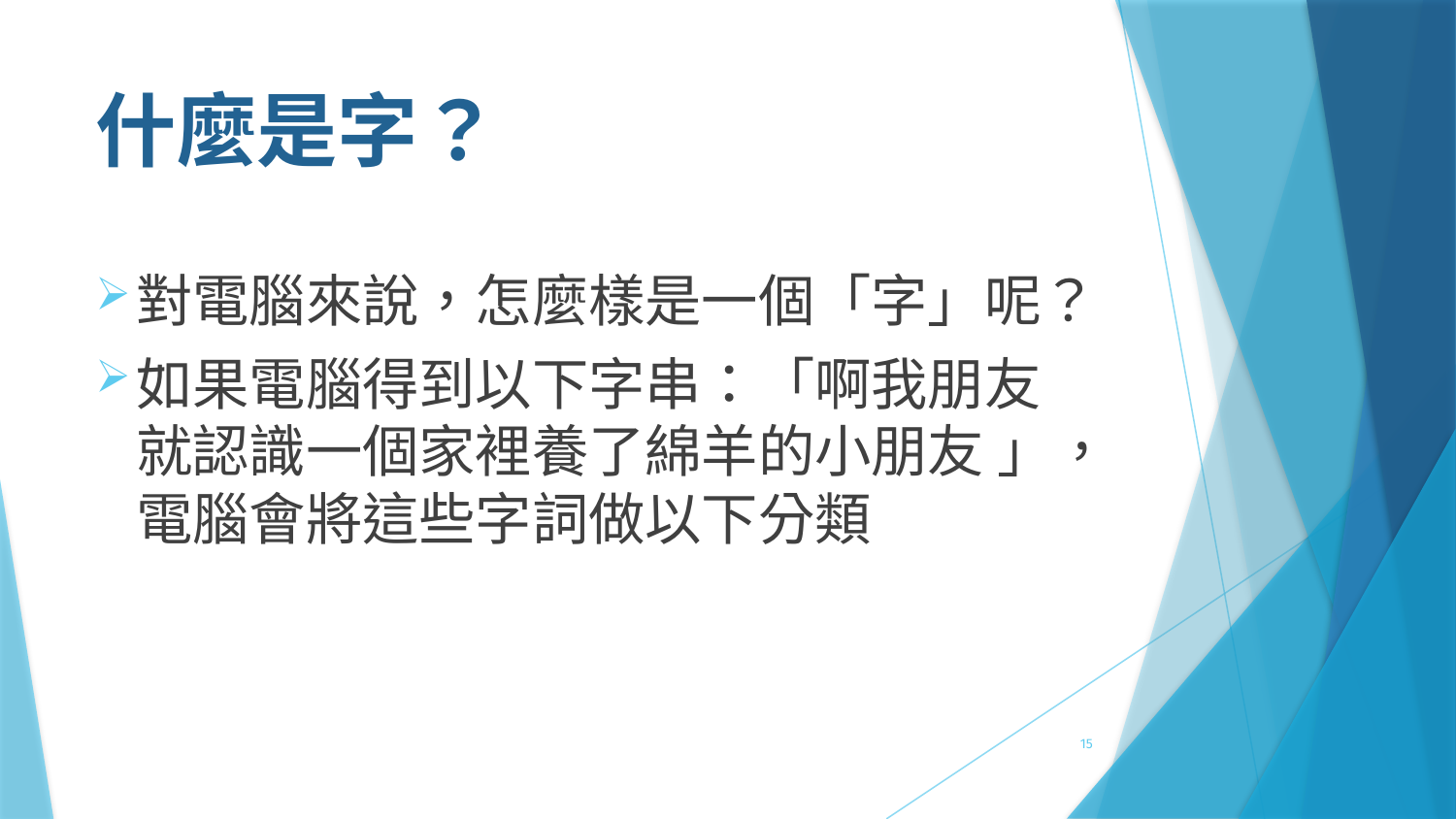

# 什麼是字？
對電腦來說，怎麼樣是一個「字」呢？
如果電腦得到以下字串：「啊我朋友就認識一個家裡養了綿羊的小朋友 」，電腦會將這些字詞做以下分類
15